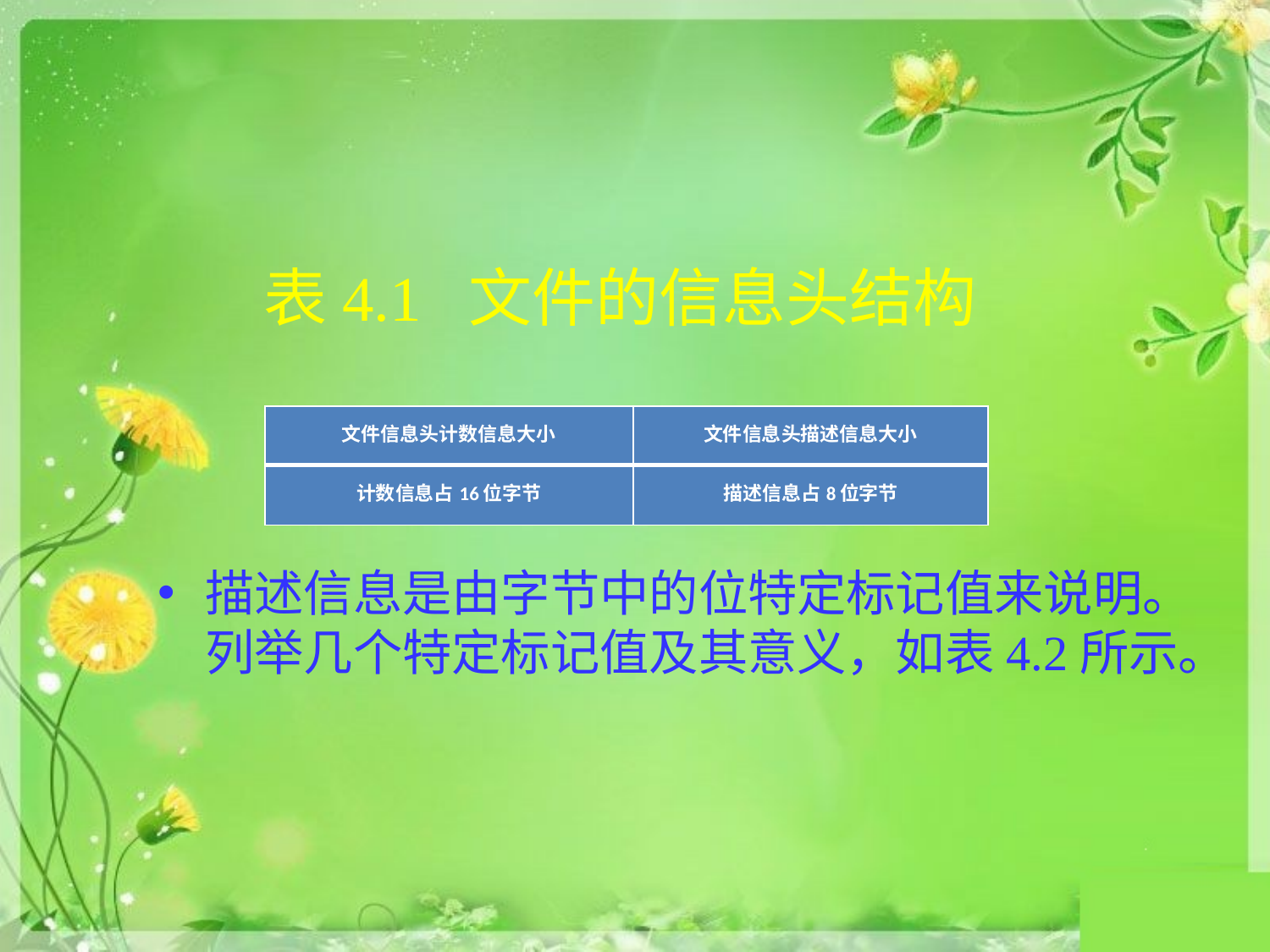

# 表4.1  文件的信息头结构
| 文件信息头计数信息大小 | 文件信息头描述信息大小 |
| --- | --- |
| 计数信息占16位字节 | 描述信息占8位字节 |
描述信息是由字节中的位特定标记值来说明。列举几个特定标记值及其意义，如表4.2所示。